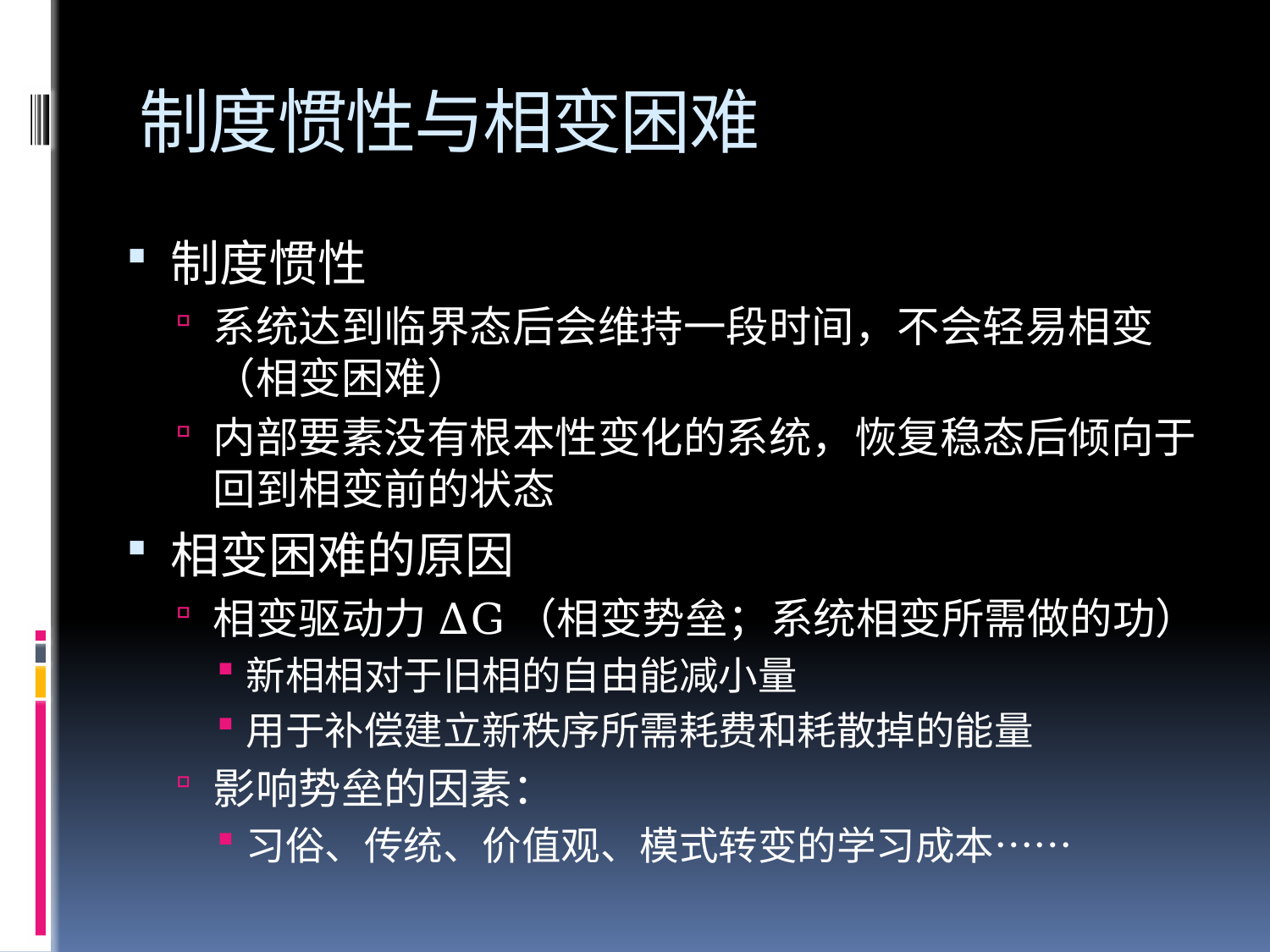

# 制度惯性与相变困难
制度惯性
系统达到临界态后会维持一段时间，不会轻易相变（相变困难）
内部要素没有根本性变化的系统，恢复稳态后倾向于回到相变前的状态
相变困难的原因
相变驱动力ΔG（相变势垒；系统相变所需做的功）
新相相对于旧相的自由能减小量
用于补偿建立新秩序所需耗费和耗散掉的能量
影响势垒的因素：
习俗、传统、价值观、模式转变的学习成本……